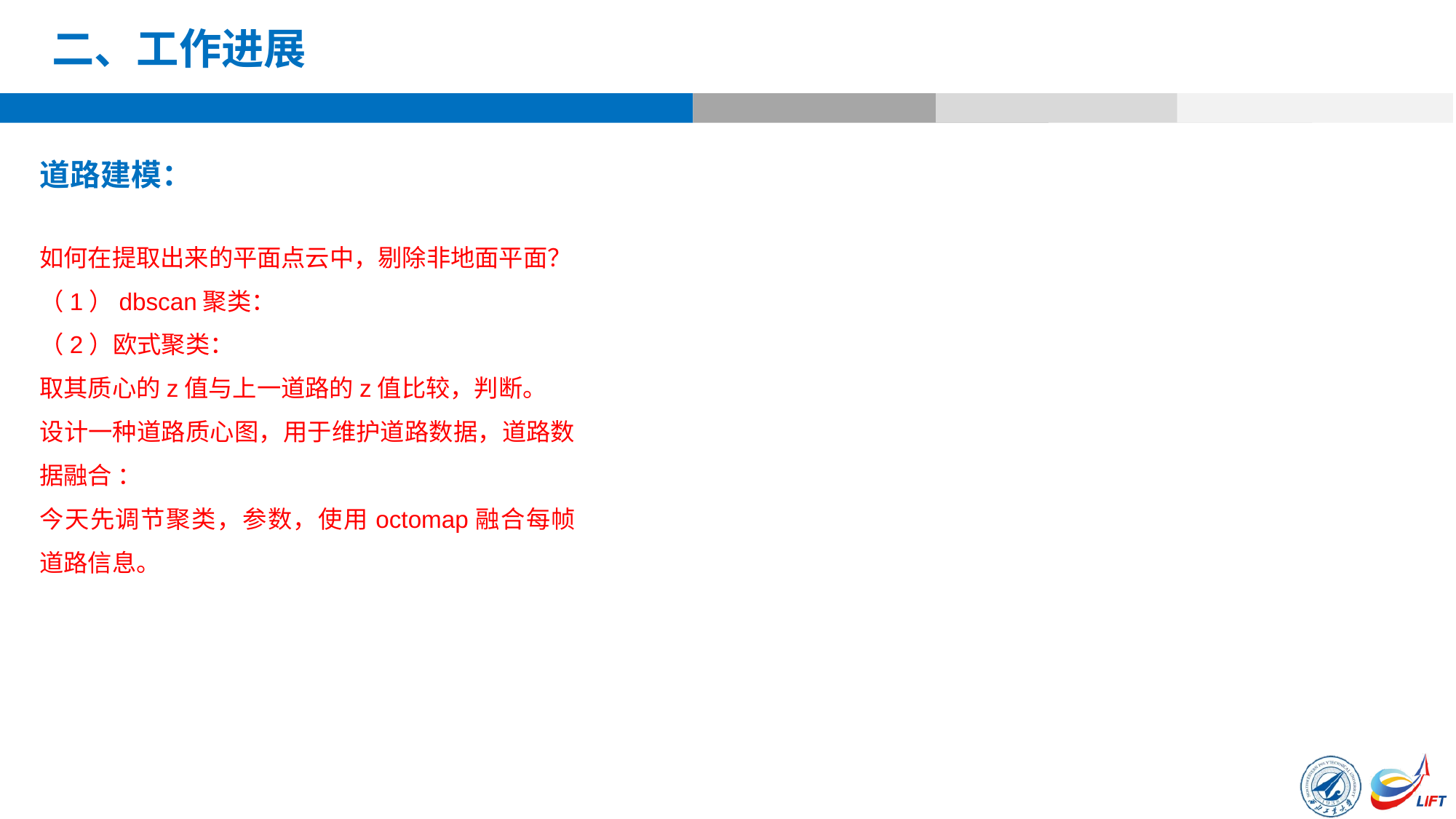

道路建模：
如何在提取出来的平面点云中，剔除非地面平面？
（1）dbscan聚类：
（2）欧式聚类：
取其质心的z值与上一道路的z值比较，判断。
设计一种道路质心图，用于维护道路数据，道路数据融合 ：
今天先调节聚类，参数，使用octomap融合每帧道路信息。